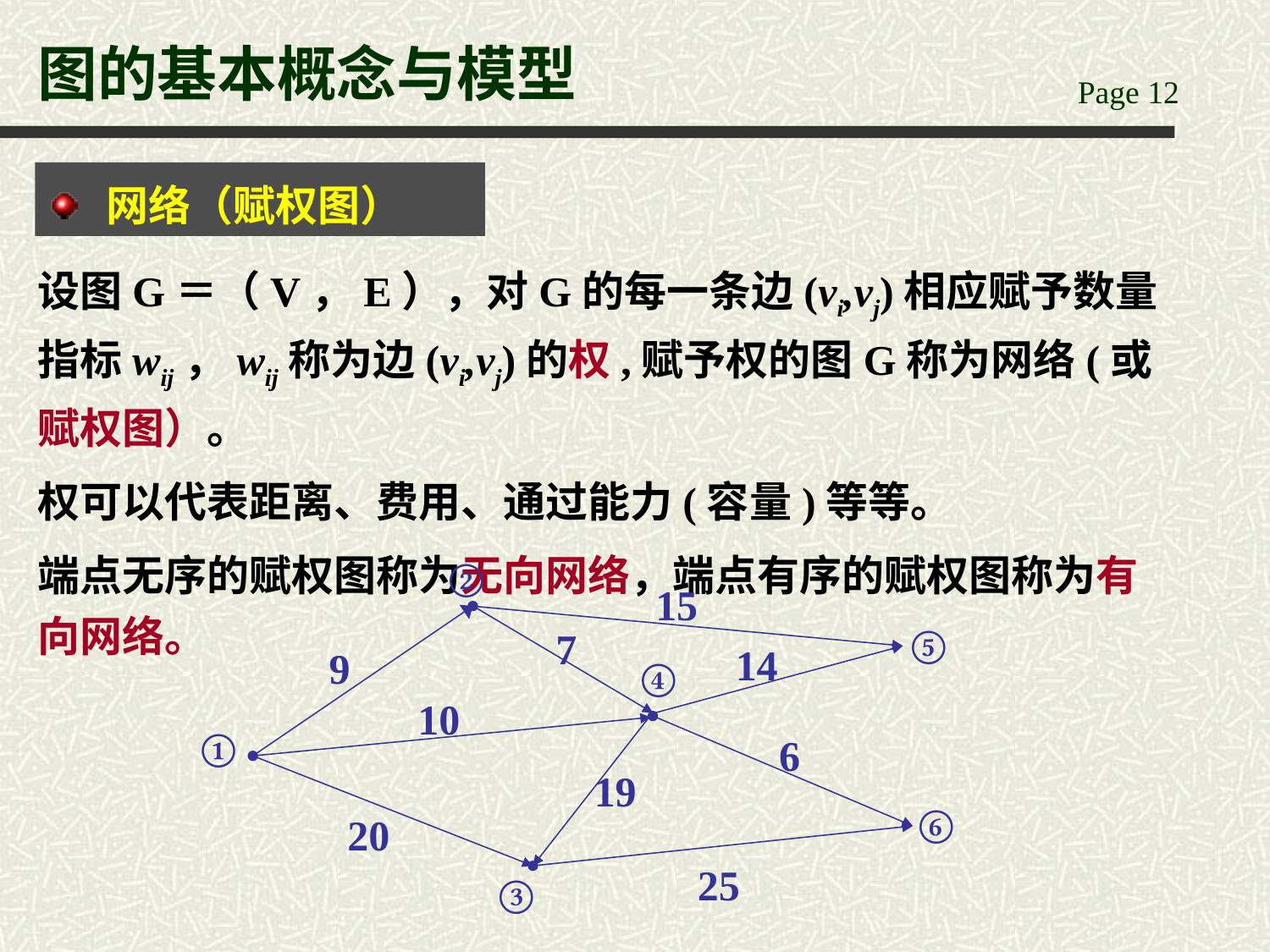

# 图的基本概念与模型
  网络（赋权图）
设图G＝（V，E），对G的每一条边(vi,vj)相应赋予数量指标wij，wij称为边(vi,vj)的权,赋予权的图G称为网络(或赋权图）。
权可以代表距离、费用、通过能力(容量)等等。
端点无序的赋权图称为无向网络，端点有序的赋权图称为有向网络。
②
15

⑤
7
14
9
④

10
①

6

19
⑥
20

25
③